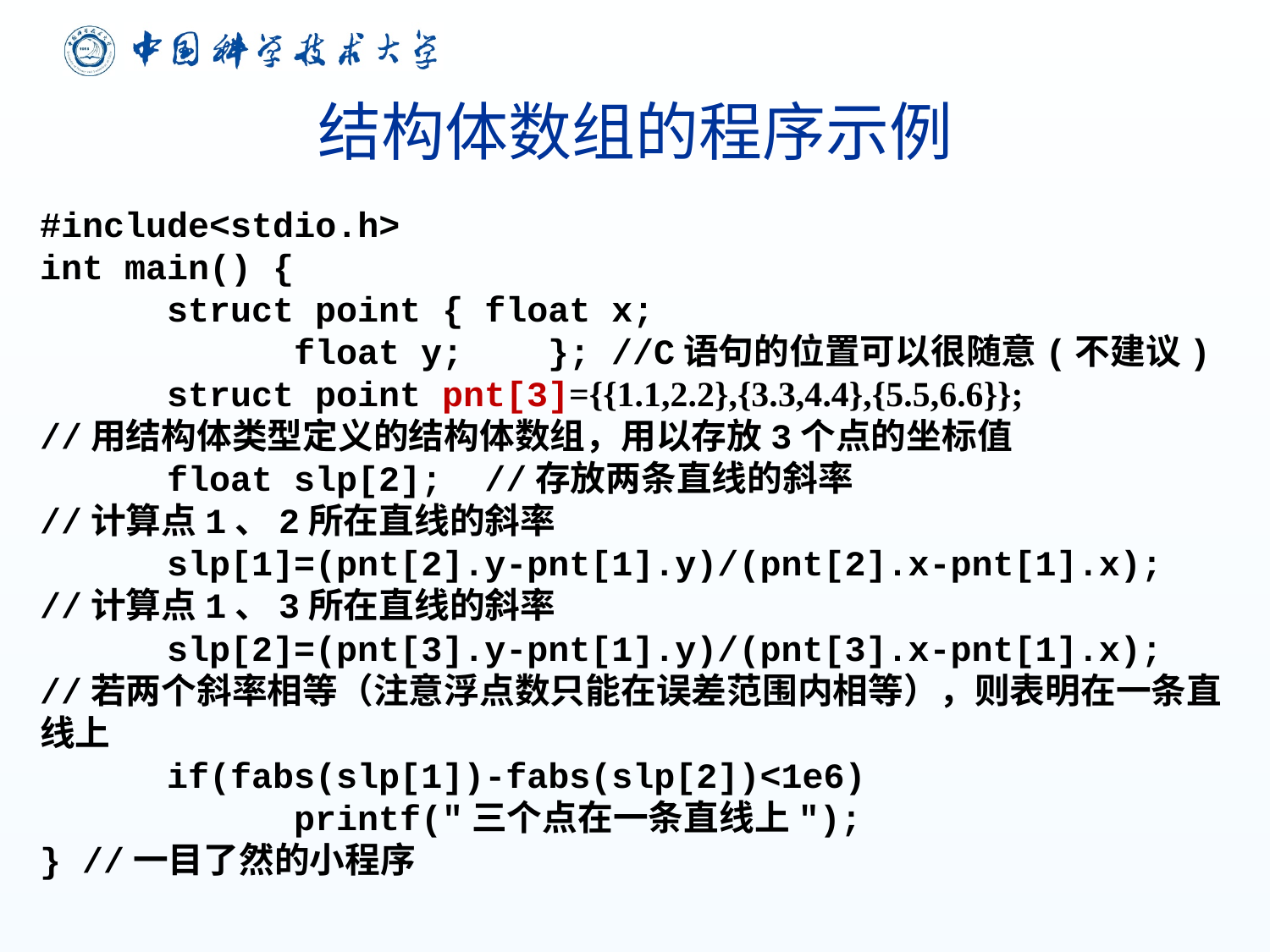

# 结构体数组的程序示例
#include<stdio.h>
int main() {
	struct point { float x;
		float y; 	}; //C语句的位置可以很随意(不建议)
	struct point pnt[3]={{1.1,2.2},{3.3,4.4},{5.5,6.6}};
//用结构体类型定义的结构体数组，用以存放3个点的坐标值
	float slp[2];  //存放两条直线的斜率
//计算点1、2所在直线的斜率
	slp[1]=(pnt[2].y-pnt[1].y)/(pnt[2].x-pnt[1].x);
//计算点1、3所在直线的斜率
	slp[2]=(pnt[3].y-pnt[1].y)/(pnt[3].x-pnt[1].x);
//若两个斜率相等（注意浮点数只能在误差范围内相等），则表明在一条直线上
	if(fabs(slp[1])-fabs(slp[2])<1e6)
		printf("三个点在一条直线上");
} //一目了然的小程序